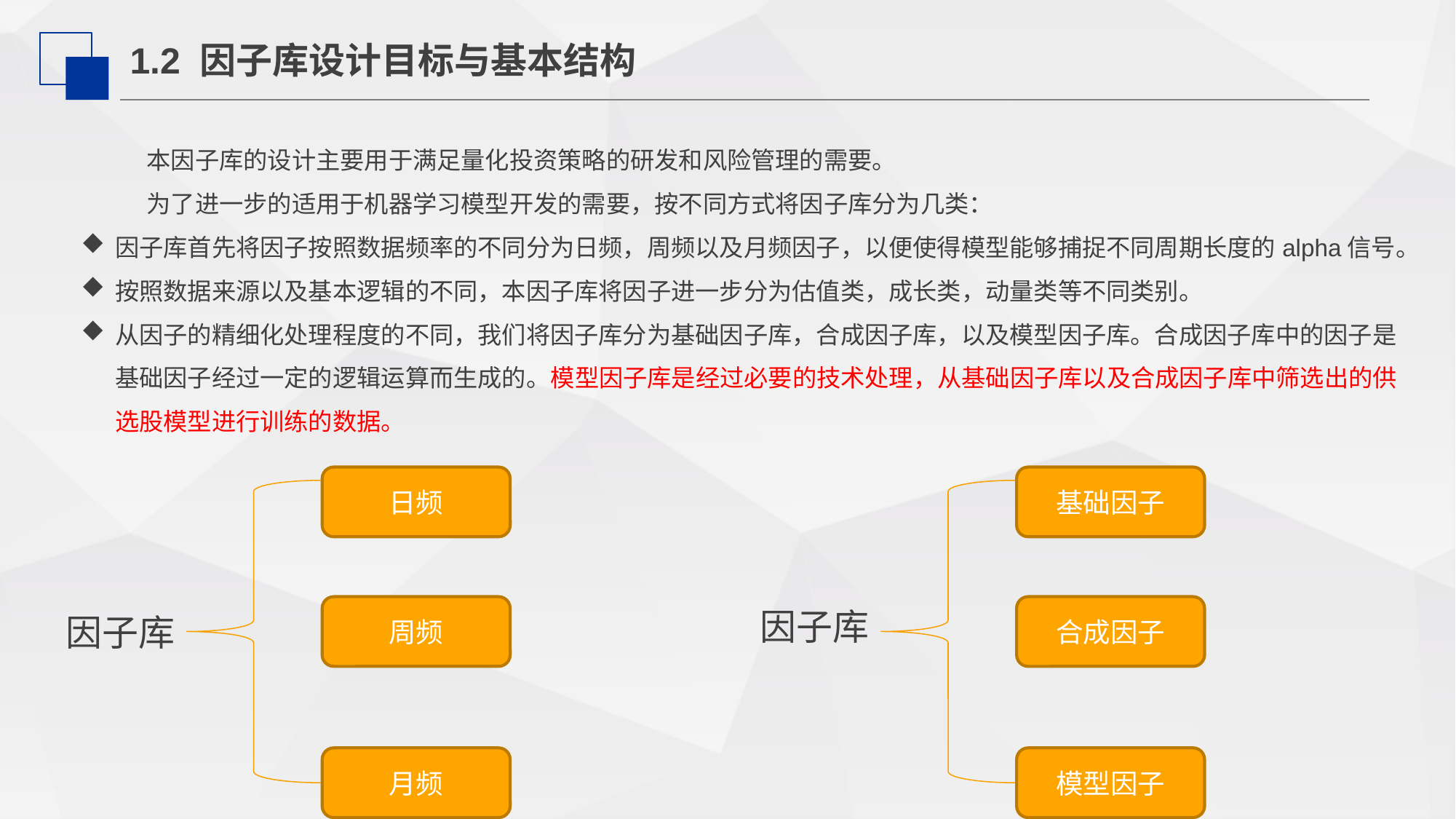

1.2 因子库设计目标与基本结构
           本因子库的设计主要用于满足量化投资策略的研发和风险管理的需要。
           为了进一步的适用于机器学习模型开发的需要，按不同方式将因子库分为几类：
因子库首先将因子按照数据频率的不同分为日频，周频以及月频因子，以便使得模型能够捕捉不同周期长度的alpha信号。
按照数据来源以及基本逻辑的不同，本因子库将因子进一步分为估值类，成长类，动量类等不同类别。
从因子的精细化处理程度的不同，我们将因子库分为基础因子库，合成因子库，以及模型因子库。合成因子库中的因子是基础因子经过一定的逻辑运算而生成的。模型因子库是经过必要的技术处理，从基础因子库以及合成因子库中筛选出的供选股模型进行训练的数据。
日频
基础因子

周频
合成因子
因子库
因子库
月频
模型因子